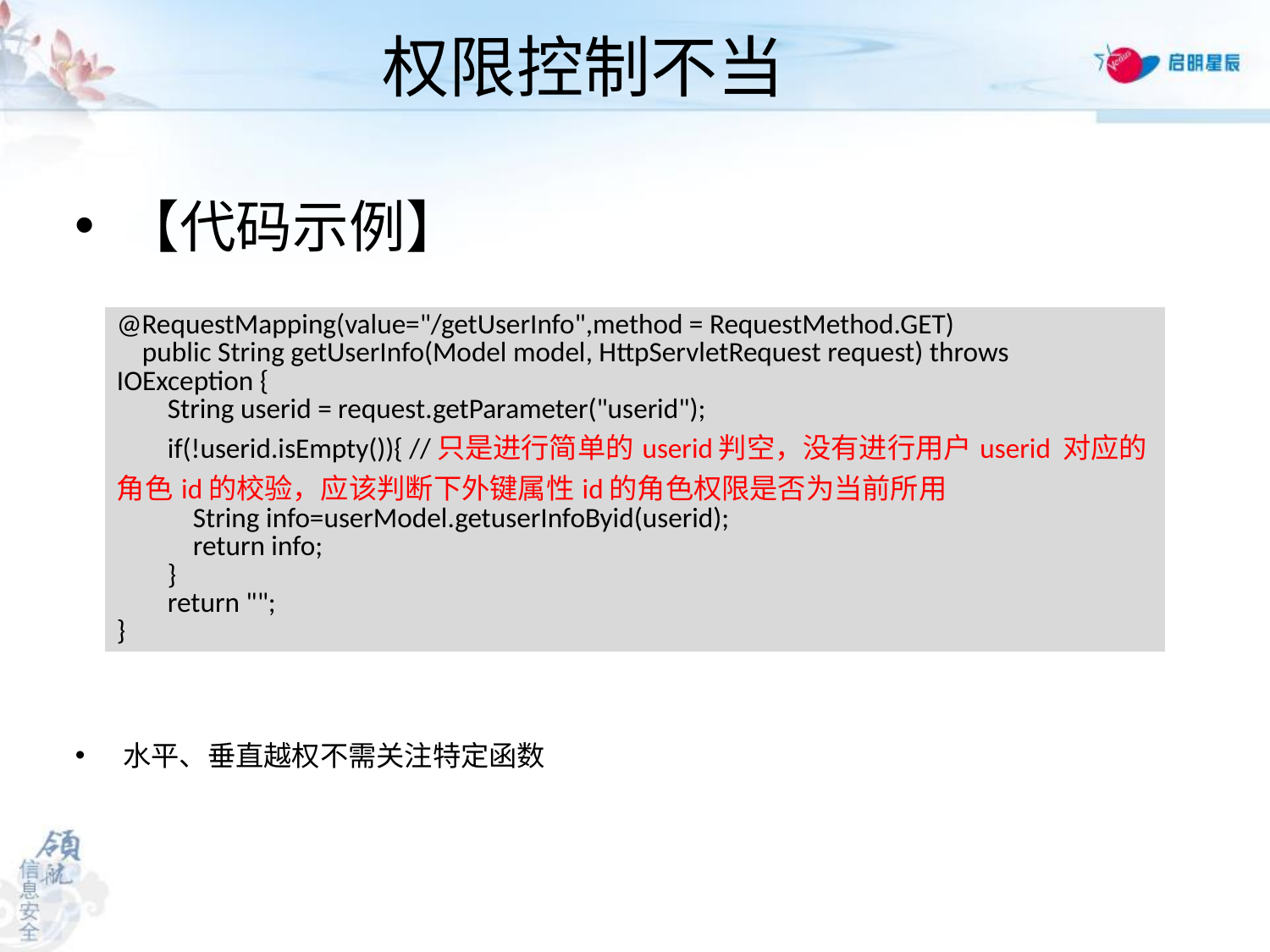

# 权限控制不当
【代码示例】

水平、垂直越权不需关注特定函数

| @RequestMapping(value="/getUserInfo",method = RequestMethod.GET) public String getUserInfo(Model model, HttpServletRequest request) throws IOException { String userid = request.getParameter("userid"); if(!userid.isEmpty()){ //只是进行简单的userid判空，没有进行用户userid 对应的角色id的校验，应该判断下外键属性id的角色权限是否为当前所用 String info=userModel.getuserInfoByid(userid); return info; } return ""; } |
| --- |